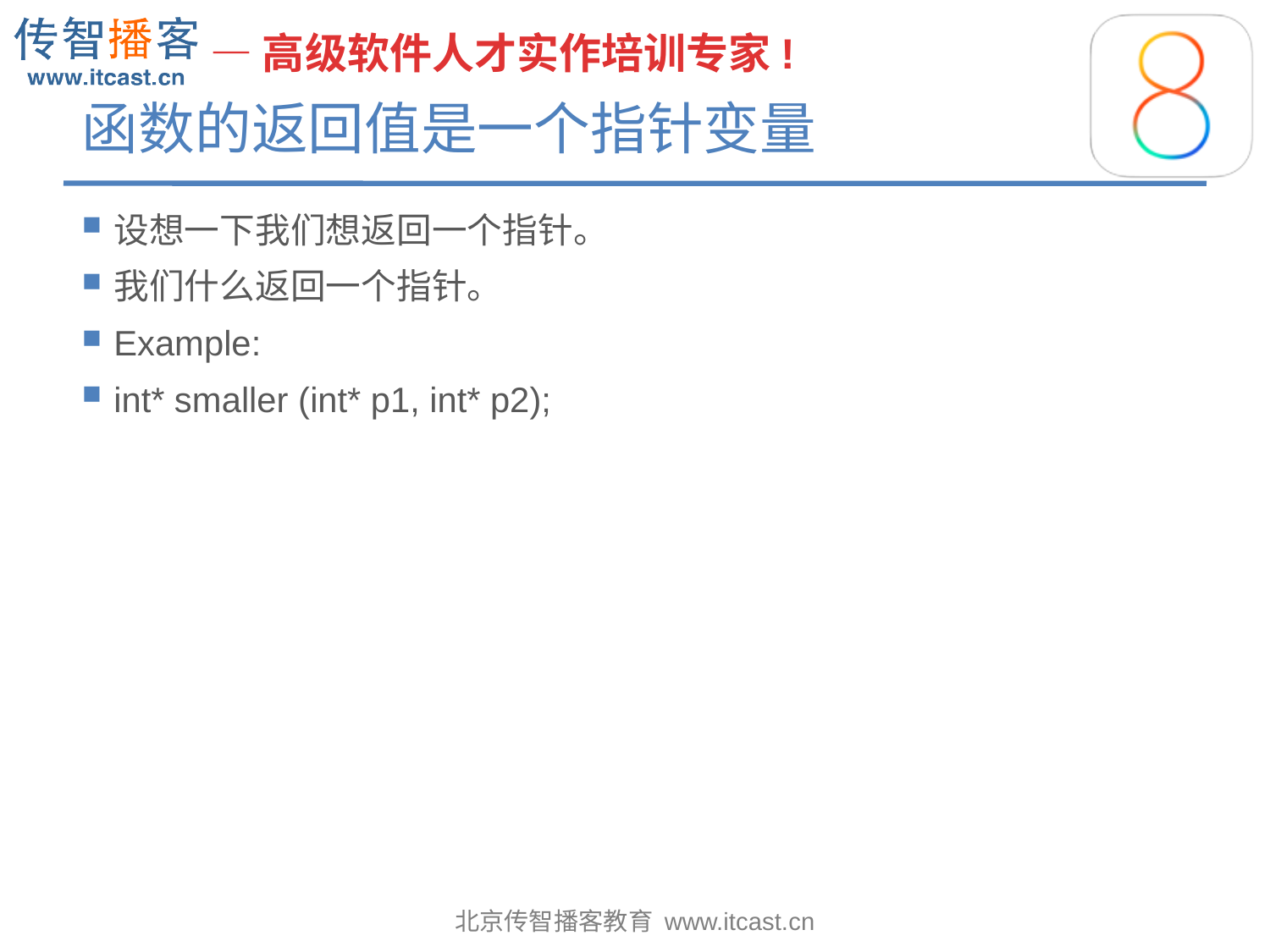

# 函数的返回值是一个指针变量
设想一下我们想返回一个指针。
我们什么返回一个指针。
Example:
int* smaller (int* p1, int* p2);